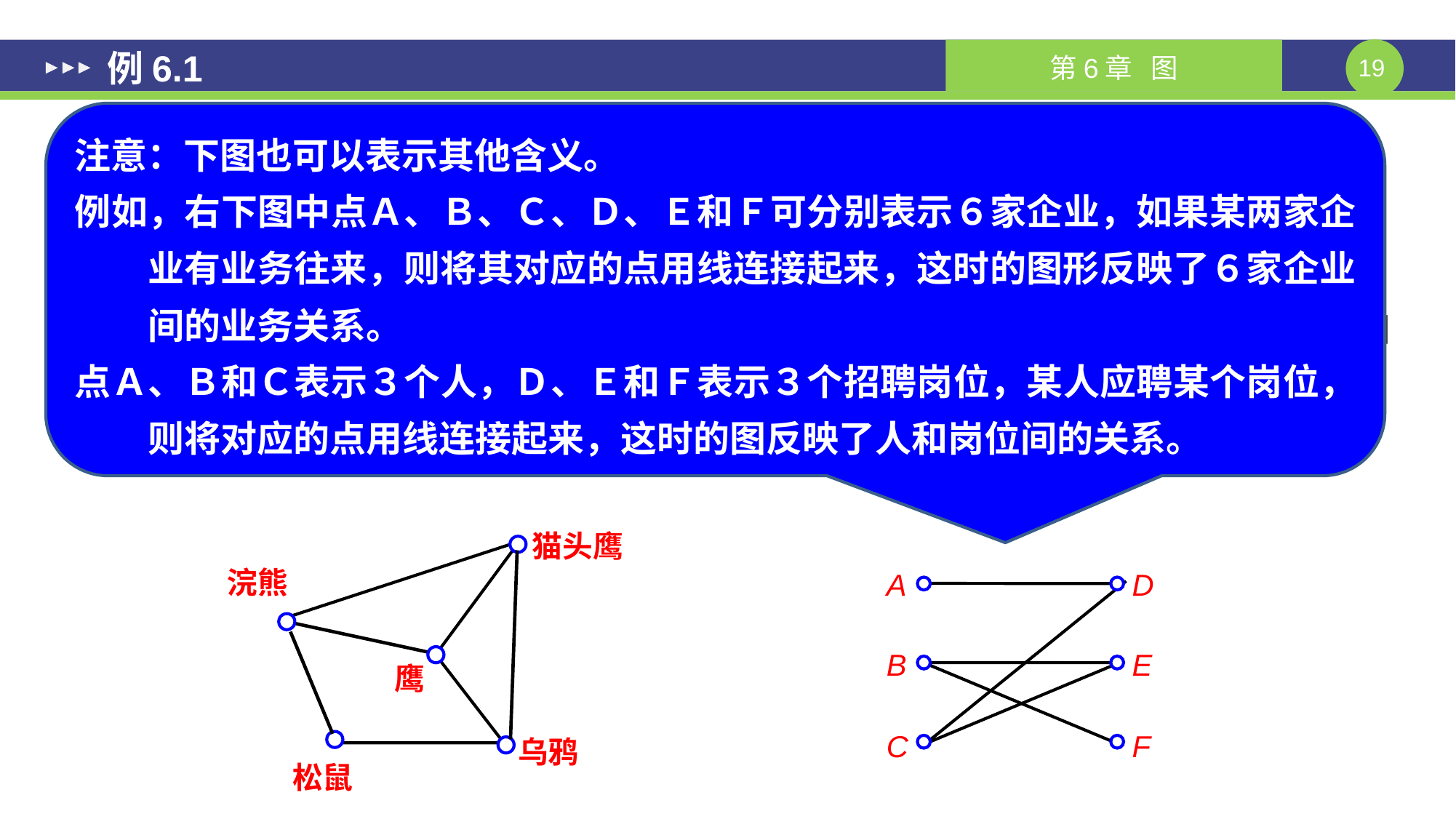

# 例6.1
注意：下图也可以表示其他含义。
例如，右下图中点Ａ、Ｂ、Ｃ、Ｄ、Ｅ和Ｆ可分别表示６家企业，如果某两家企业有业务往来，则将其对应的点用线连接起来，这时的图形反映了６家企业间的业务关系。
点Ａ、Ｂ和Ｃ表示３个人，Ｄ、Ｅ和Ｆ表示３个招聘岗位，某人应聘某个岗位，则将对应的点用线连接起来，这时的图反映了人和岗位间的关系。
（1）考虑一张物种栖息地重叠图，图中用点表示每个物种，当两个物种竞争（即它们共享某些食物来源）时，就用一条线将相应的点连接起来。这种图的一部分如左下图所示，从图中看出，松鼠与浣熊竞争，乌鸦不与浣熊竞争。
（2）在电子商务中，用户与商品之间的购买关系如下：有3个用户A、B和C，3件商品D、E和F，假设A购买了D，B购买了E和F，C购买了D和E，则这种购买情形可用右下图表示。

猫头鹰

浣熊

鹰

乌鸦

松鼠
A
D

B
E

C
F